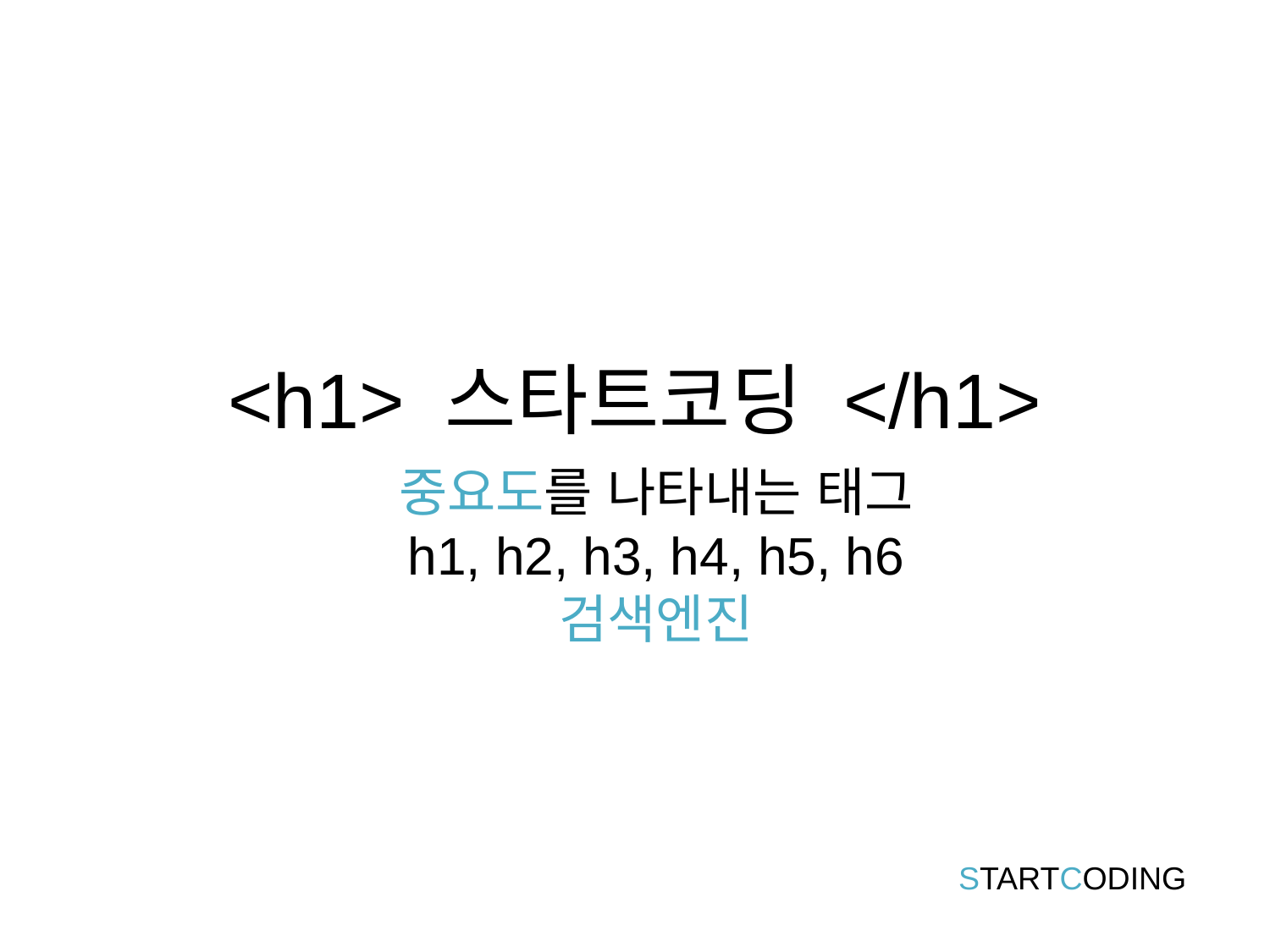

# <h1> 스타트코딩 </h1>
중요도를 나타내는 태그
h1, h2, h3, h4, h5, h6
검색엔진
STARTCODING